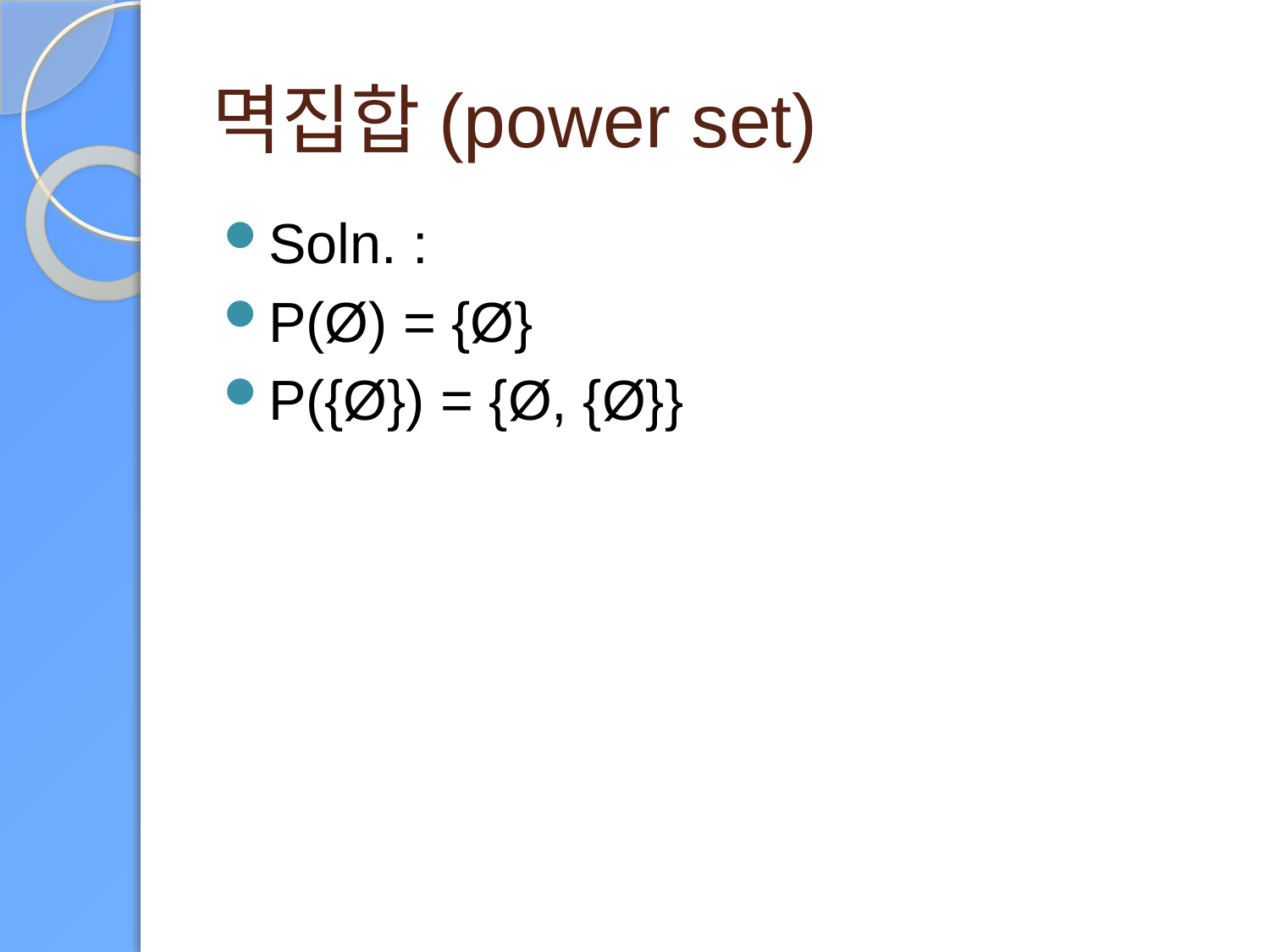

# 멱집합(power set)
Soln. :
P(Ø) = {Ø}
P({Ø}) = {Ø, {Ø}}